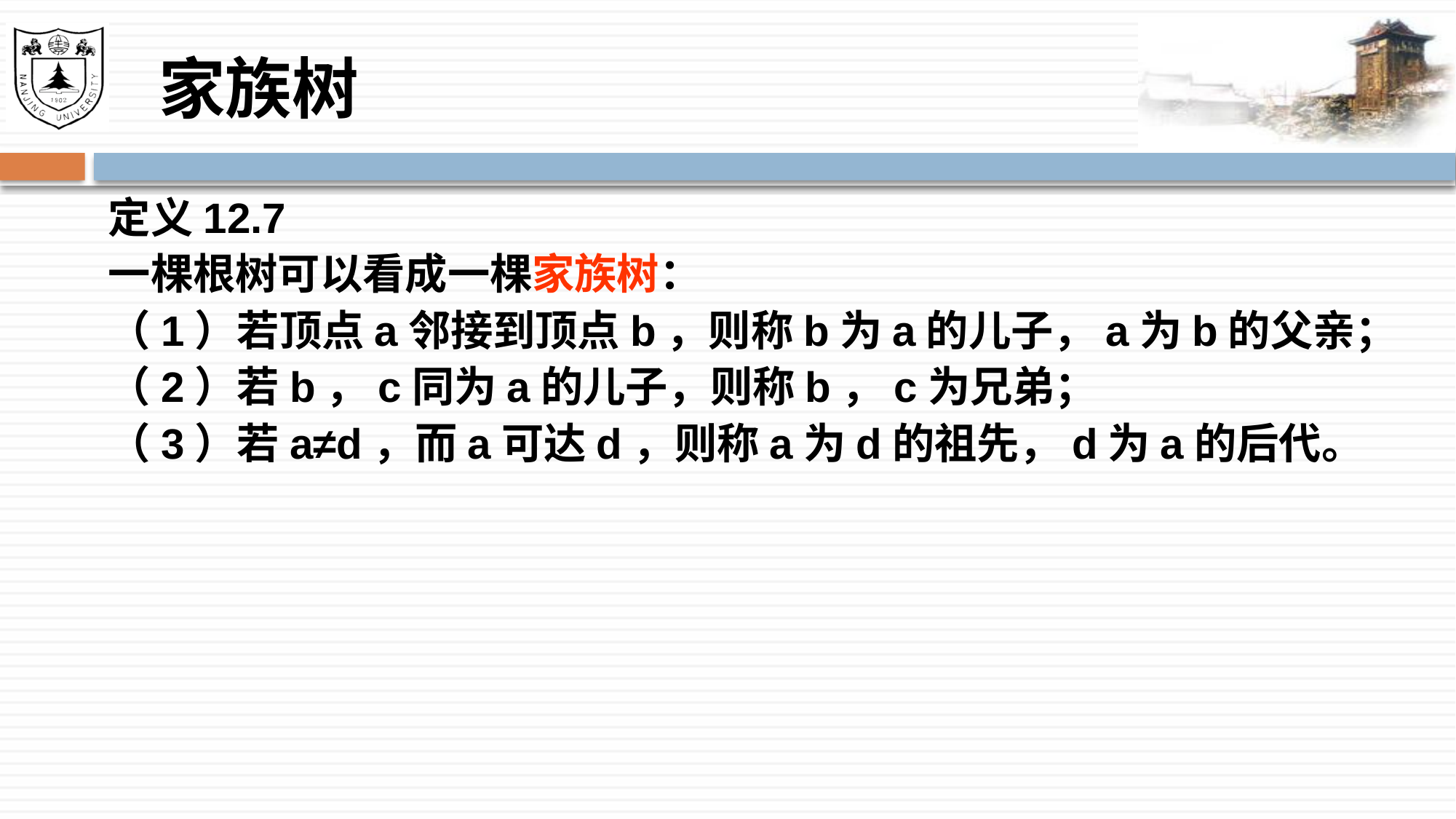

# 家族树
定义12.7
一棵根树可以看成一棵家族树：
（1）若顶点a邻接到顶点b，则称b为a的儿子，a为b的父亲；
（2）若b，c同为a的儿子，则称b，c为兄弟；
（3）若a≠d，而a可达d，则称a为d的祖先，d为a的后代。